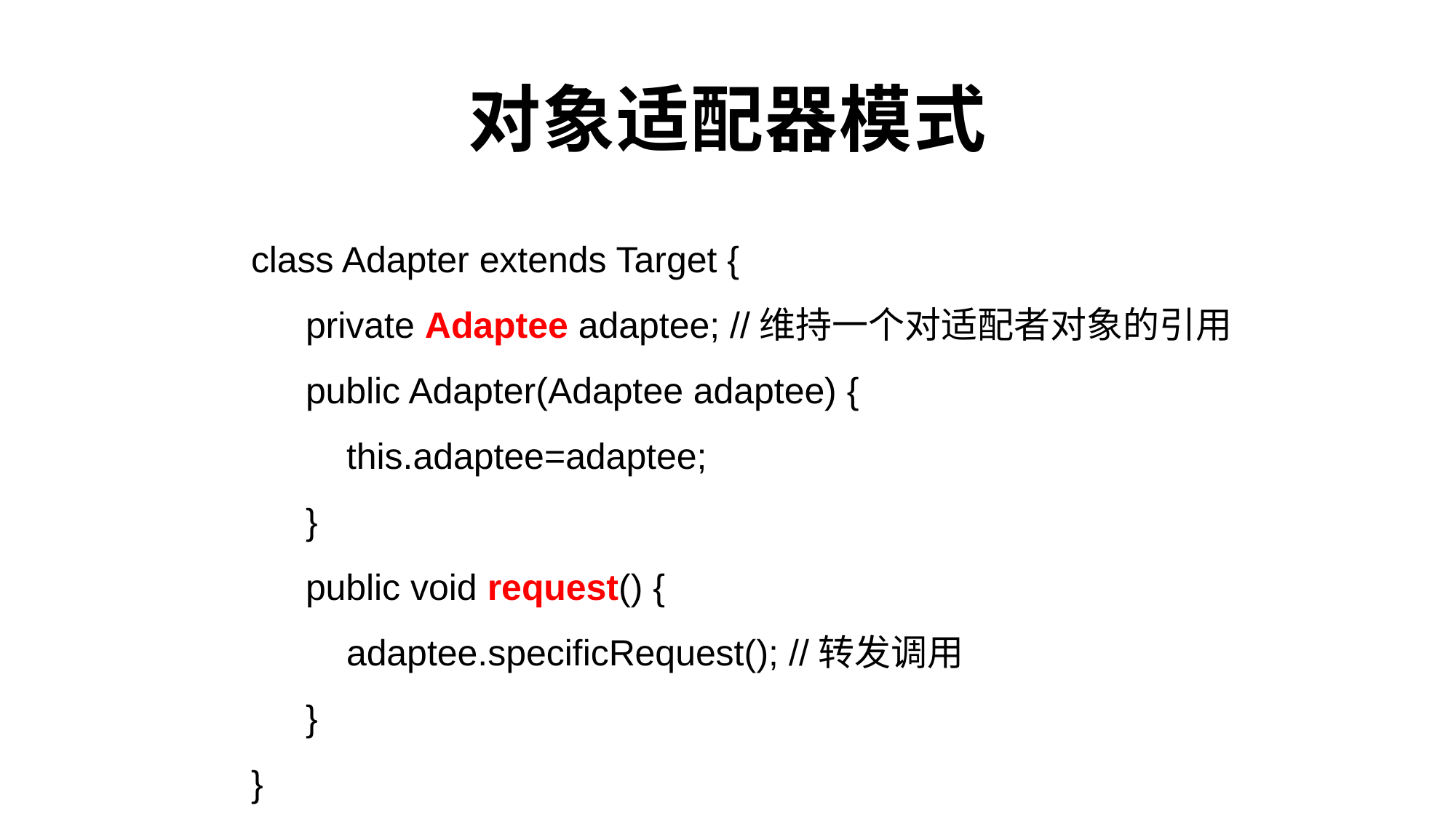

# 对象适配器模式
class Adapter extends Target {
private Adaptee adaptee; //维持一个对适配者对象的引用
public Adapter(Adaptee adaptee) {
    this.adaptee=adaptee;
}
public void request() {
    adaptee.specificRequest(); //转发调用
}
}